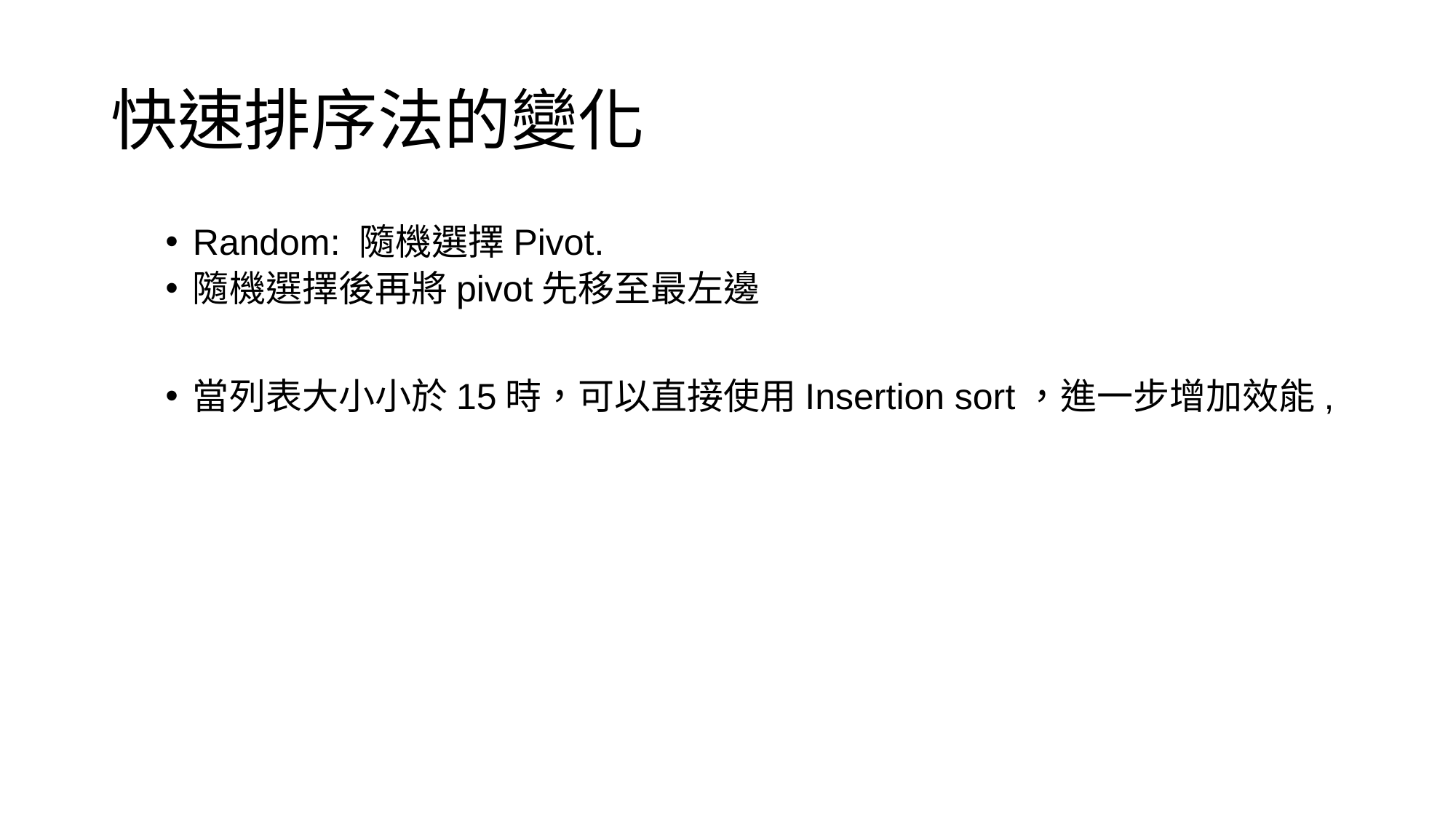

# 快速排序法的變化
Random: 隨機選擇Pivot.
隨機選擇後再將pivot先移至最左邊

當列表大小小於15時，可以直接使用Insertion sort，進一步增加效能,